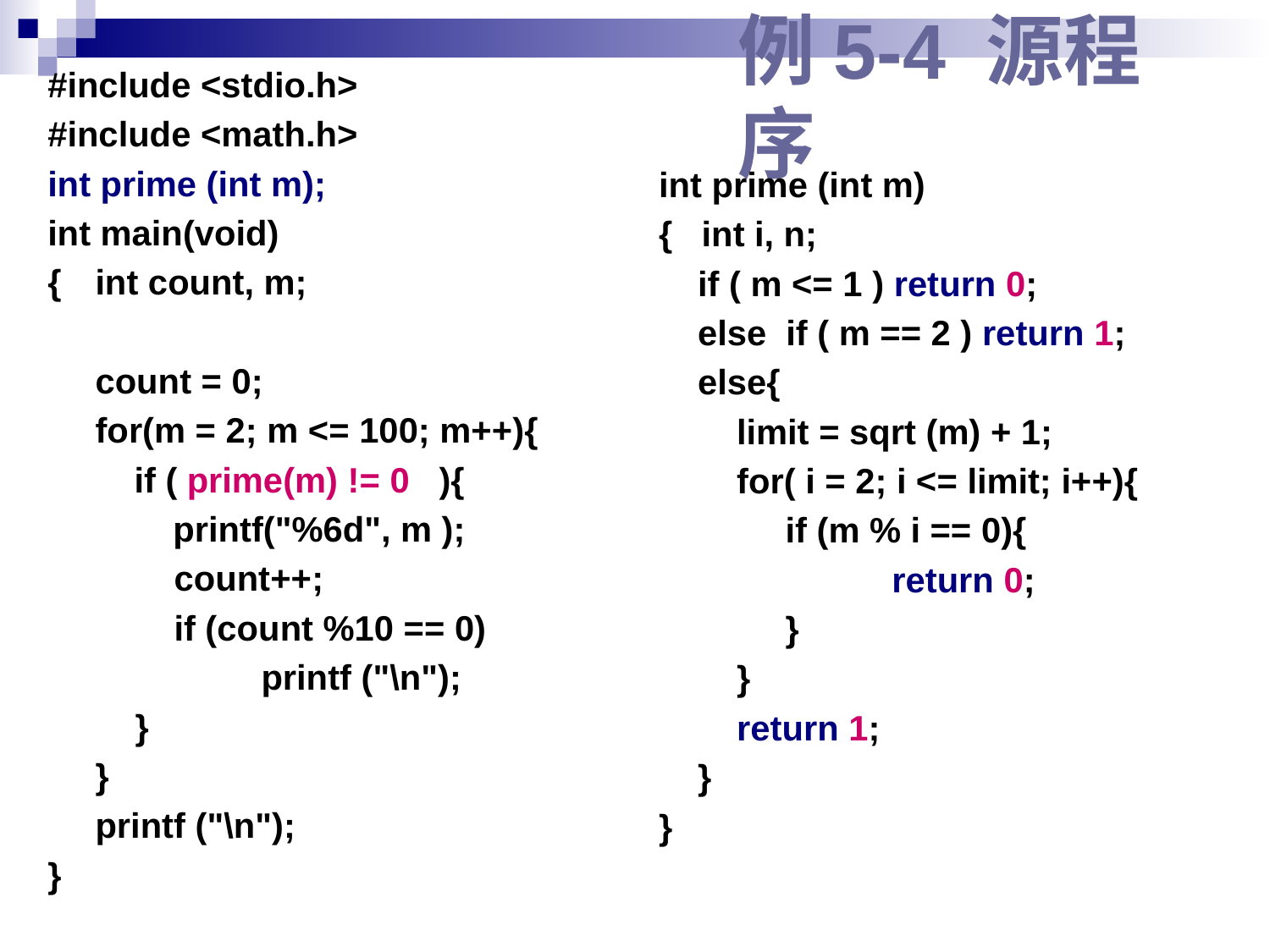

# 例5-4 源程序
#include <stdio.h>
#include <math.h>
int prime (int m);
int main(void)
{  	int count, m;

    	count = 0;
    	for(m = 2; m <= 100; m++){
	    if ( prime(m) != 0   ){
	        printf("%6d", m );
             count++;
             if (count %10 == 0)
		    printf ("\n");
         }
    	}
    	printf ("\n");
}
int prime (int m)
{   int i, n;
    if ( m <= 1 ) return 0;
    else  if ( m == 2 ) return 1;
    else{
        limit = sqrt (m) + 1;
        for( i = 2; i <= limit; i++){
             if (m % i == 0){
          	      return 0;
             }
        }
        return 1;
    }
}